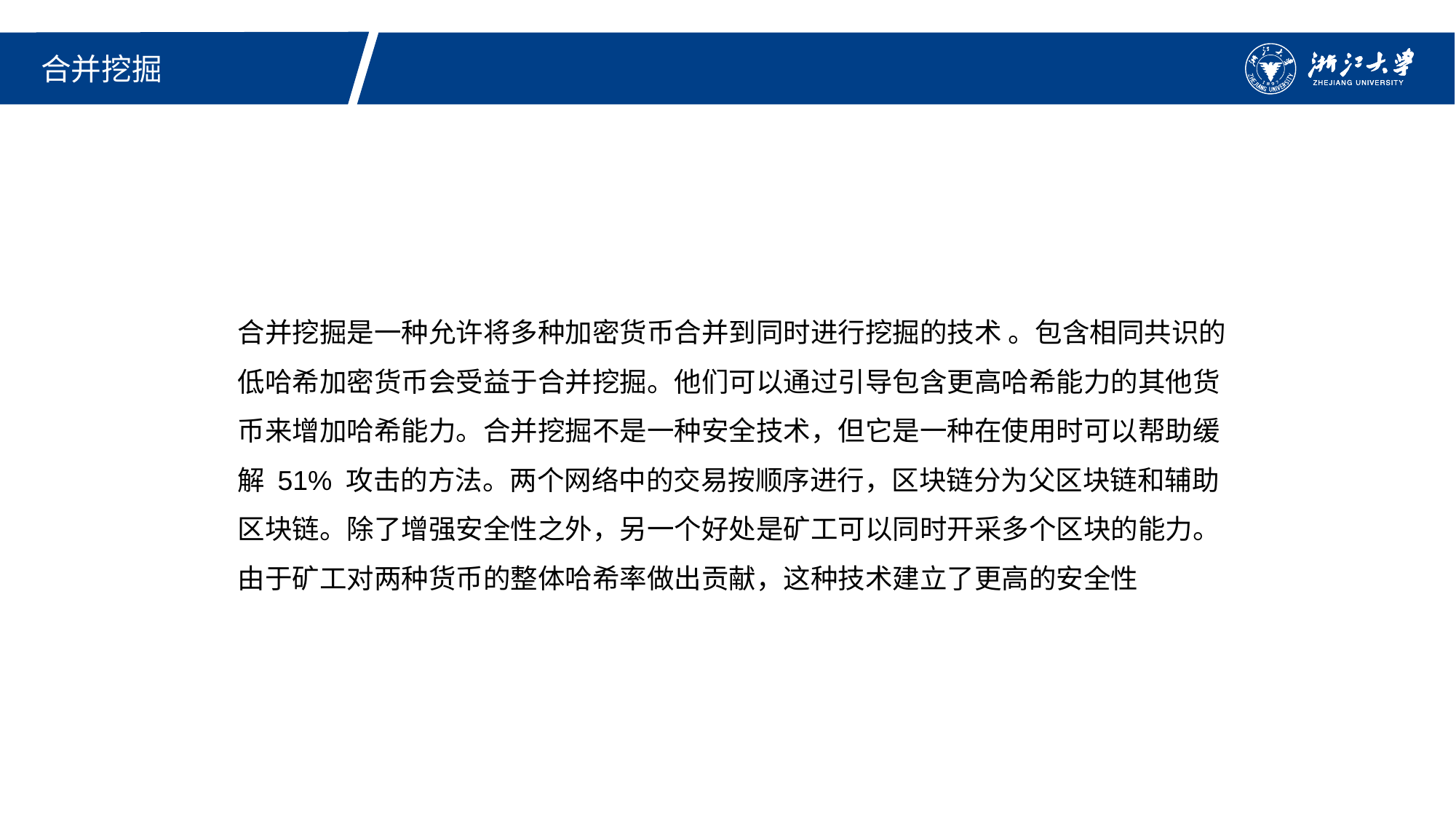

合并挖掘
合并挖掘是一种允许将多种加密货币合并到同时进行挖掘的技术 。包含相同共识的低哈希加密货币会受益于合并挖掘。他们可以通过引导包含更高哈希能力的其他货币来增加哈希能力。合并挖掘不是一种安全技术，但它是一种在使用时可以帮助缓解 51% 攻击的方法。两个网络中的交易按顺序进行，区块链分为父区块链和辅助区块链。除了增强安全性之外，另一个好处是矿工可以同时开采多个区块的能力。由于矿工对两种货币的整体哈希率做出贡献，这种技术建立了更高的安全性